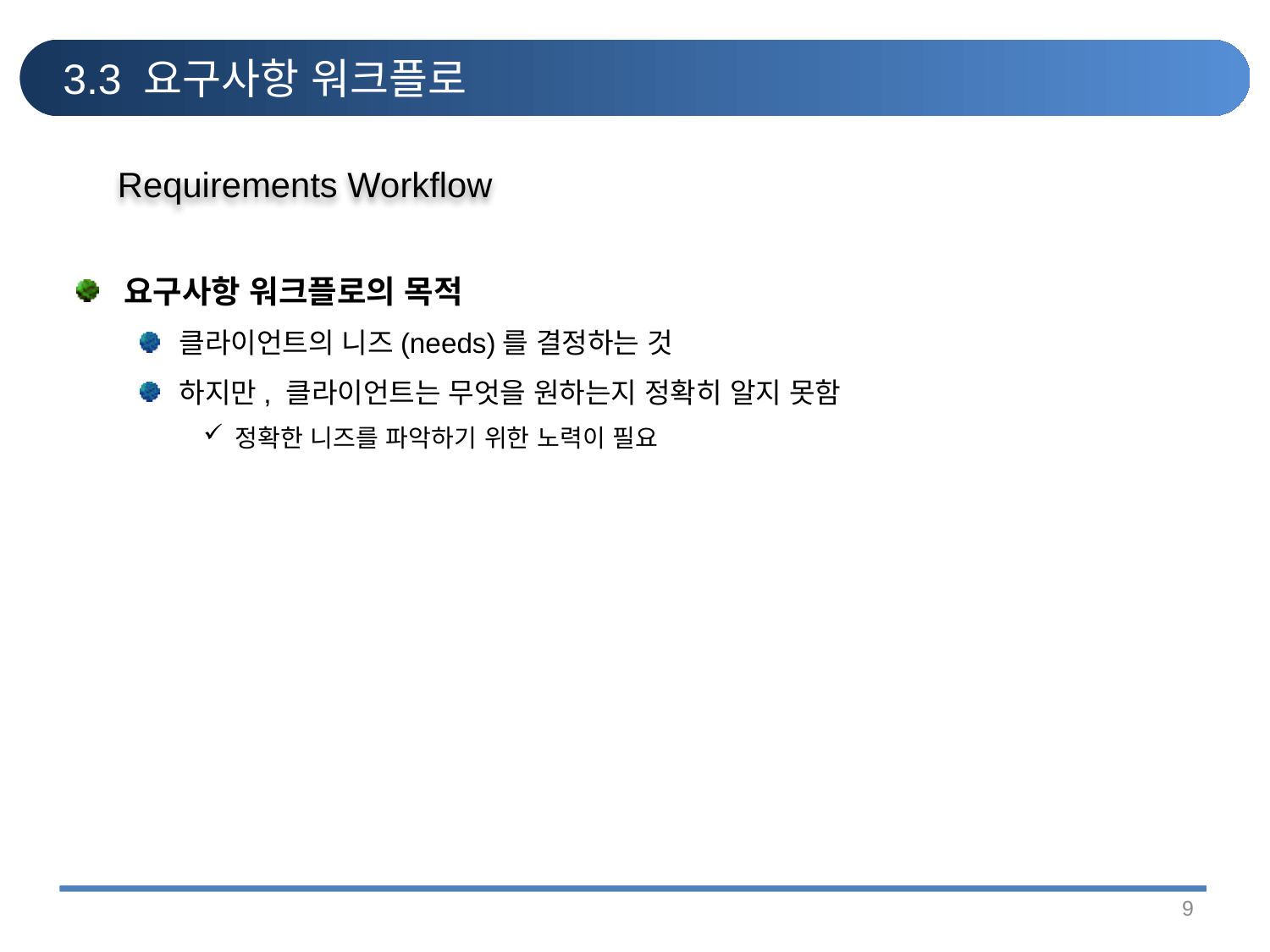

# 3.3 요구사항 워크플로
Requirements Workflow
요구사항 워크플로의 목적
클라이언트의 니즈(needs)를 결정하는 것
하지만, 클라이언트는 무엇을 원하는지 정확히 알지 못함
정확한 니즈를 파악하기 위한 노력이 필요

9